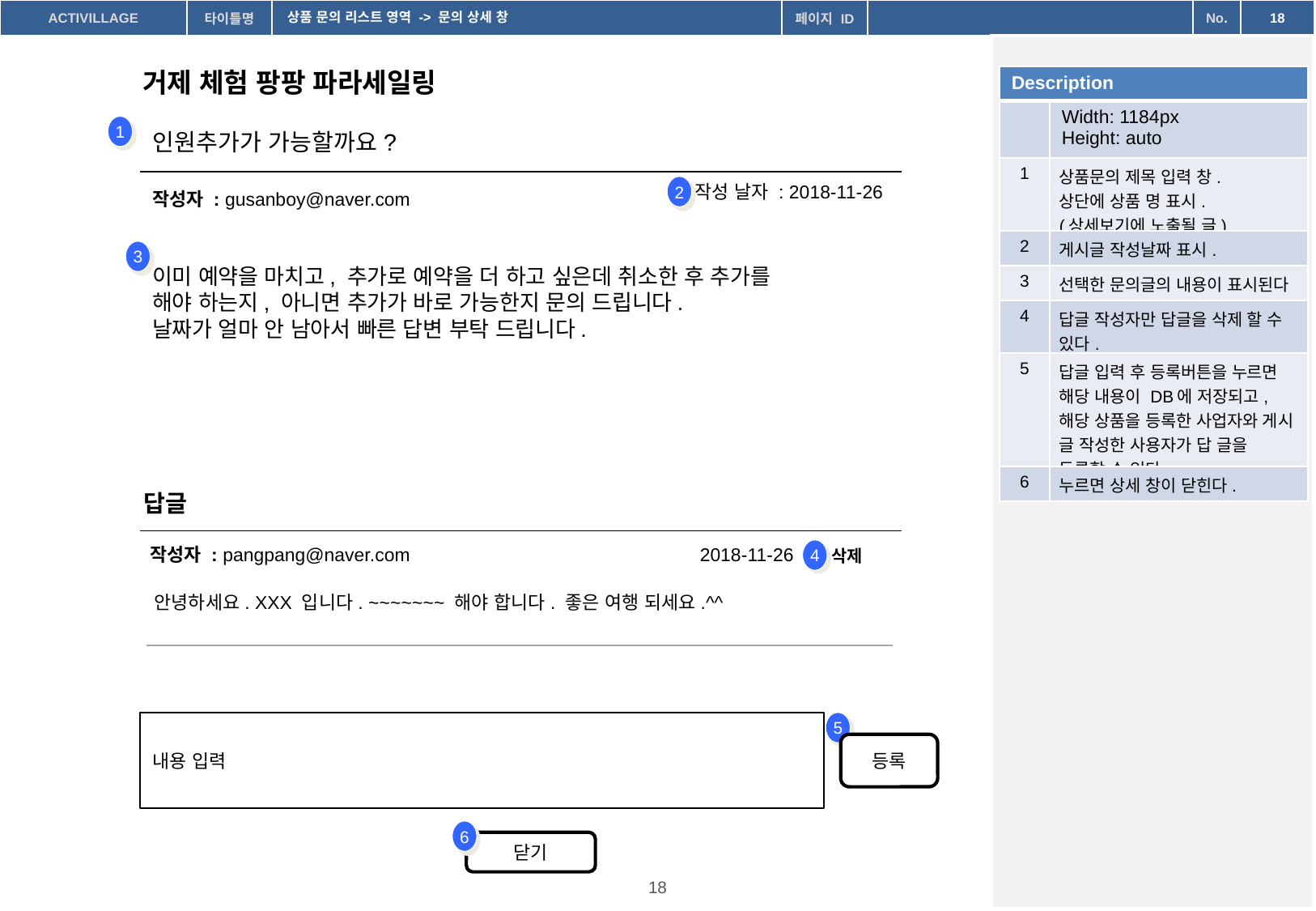

상품 문의 리스트 영역 -> 문의 상세 창

거제 체험 팡팡 파라세일링
| Description |  |
| --- | --- |
|  | Width: 1184px Height: auto |
| 1 | 상품문의 제목 입력 창. 상단에 상품 명 표시. (상세보기에 노출될 글) |
| 2 | 게시글 작성날짜 표시. |
| 3 | 선택한 문의글의 내용이 표시된다 |
| 4 | 답글 작성자만 답글을 삭제 할 수 있다. |
| 5 | 답글 입력 후 등록버튼을 누르면 해당 내용이 DB에 저장되고, 해당 상품을 등록한 사업자와 게시 글 작성한 사용자가 답 글을 등록할 수 있다. |
| 6 | 누르면 상세 창이 닫힌다. |
1
 인원추가가 가능할까요?
작성 날자 : 2018-11-26
2
작성자 : gusanboy@naver.com
3
이미 예약을 마치고, 추가로 예약을 더 하고 싶은데 취소한 후 추가를
해야 하는지, 아니면 추가가 바로 가능한지 문의 드립니다.
날짜가 얼마 안 남아서 빠른 답변 부탁 드립니다.
답글
작성자 : pangpang@naver.com
2018-11-26
4
삭제
안녕하세요. XXX 입니다. ~~~~~~~ 해야 합니다. 좋은 여행 되세요.^^
5
내용 입력
등록
6
닫기